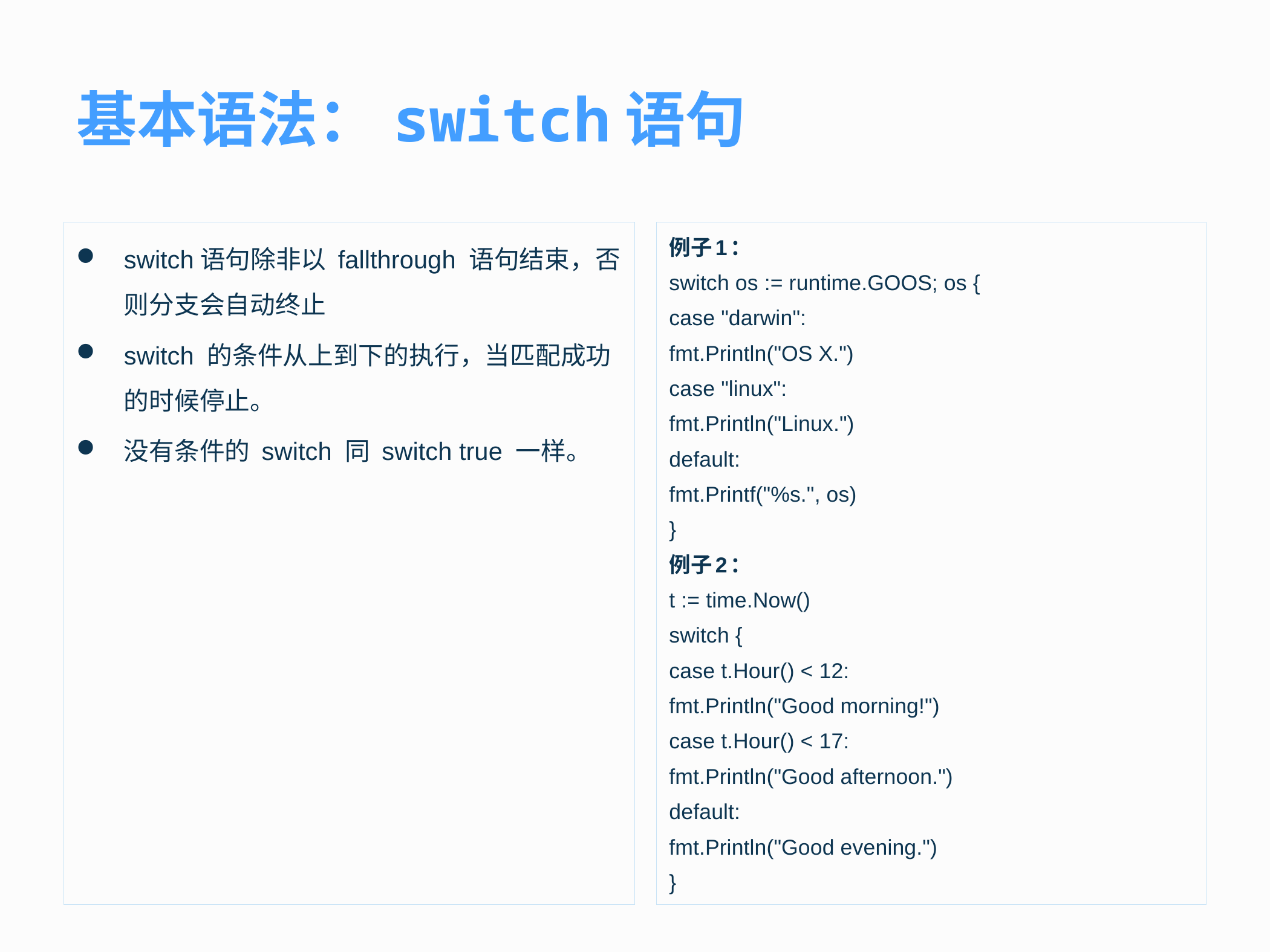

# 基本语法：switch语句
switch语句除非以 fallthrough 语句结束，否则分支会自动终止
switch 的条件从上到下的执行，当匹配成功的时候停止。
没有条件的 switch 同 switch true 一样。

例子1：
switch os := runtime.GOOS; os {
case "darwin":
fmt.Println("OS X.")
case "linux":
fmt.Println("Linux.")
default:
fmt.Printf("%s.", os)
}
例子2：
t := time.Now()
switch {
case t.Hour() < 12:
fmt.Println("Good morning!")
case t.Hour() < 17:
fmt.Println("Good afternoon.")
default:
fmt.Println("Good evening.")
}